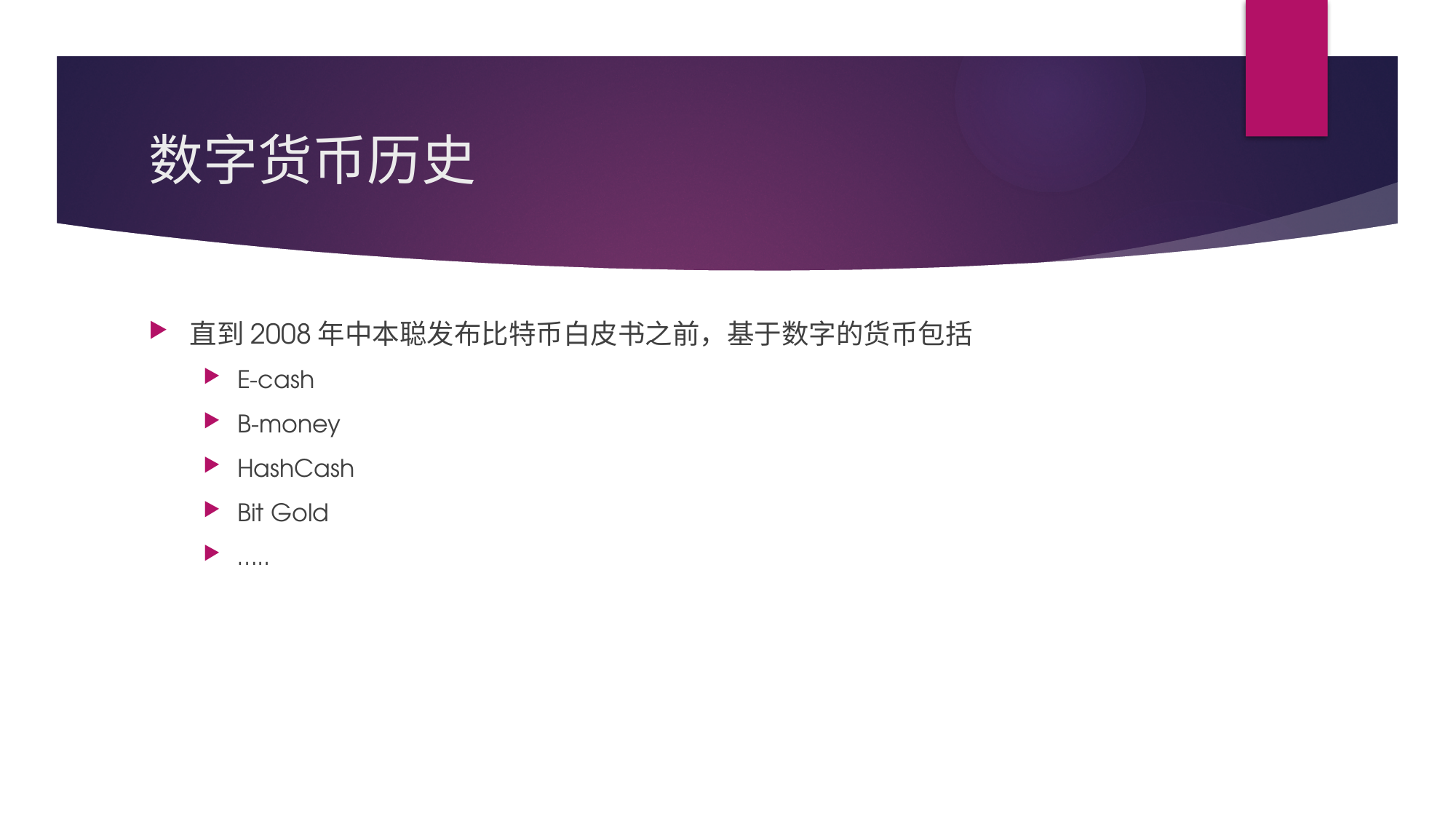

# 数字货币历史
直到2008年中本聪发布比特币白皮书之前，基于数字的货币包括
E-cash
B-money
HashCash
Bit Gold
…..